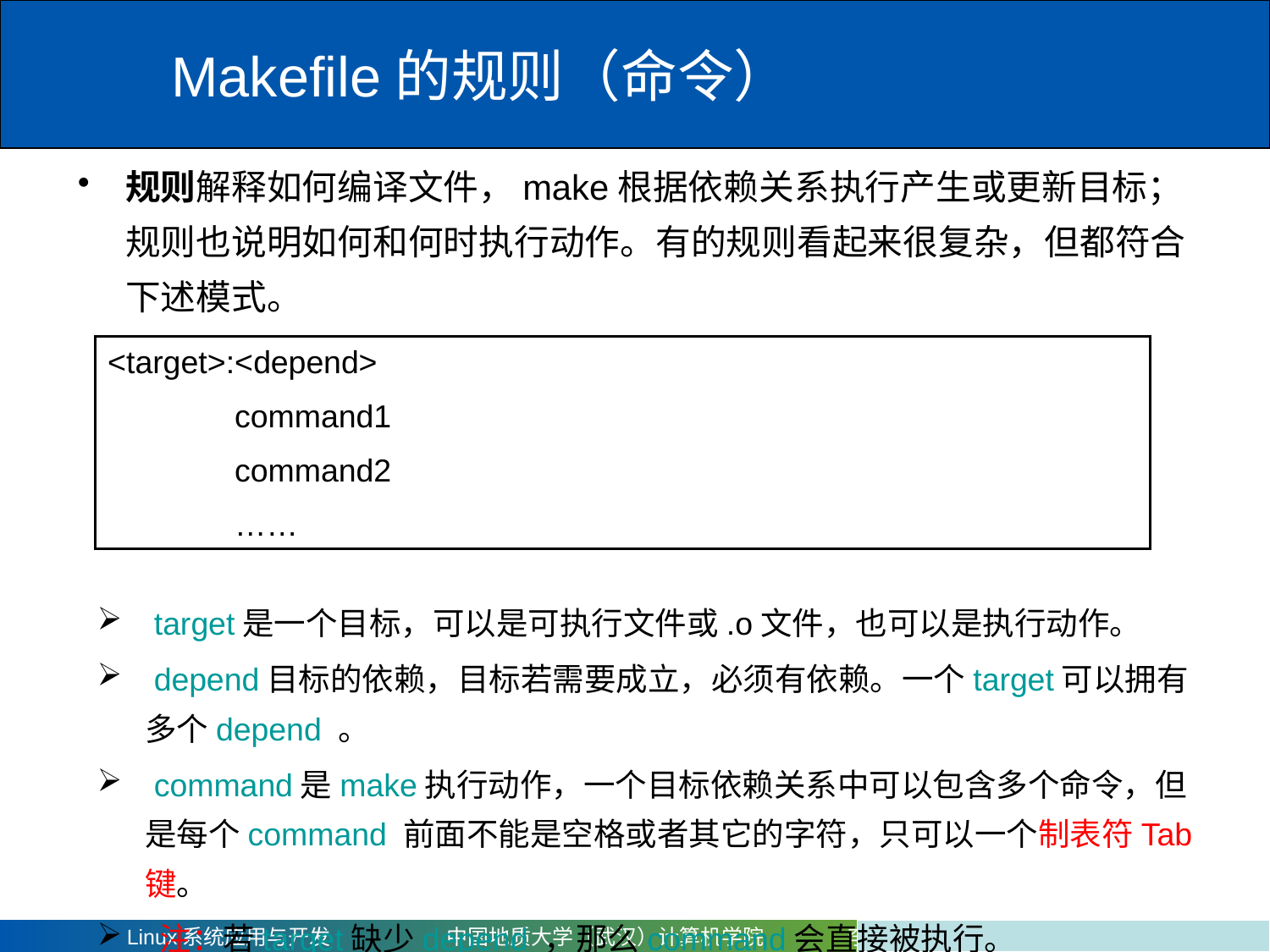

Makefile的规则（命令）
规则解释如何编译文件，make根据依赖关系执行产生或更新目标；规则也说明如何和何时执行动作。有的规则看起来很复杂，但都符合下述模式。
<target>:<depend>
	command1
	command2
	……
 target是一个目标，可以是可执行文件或.o文件，也可以是执行动作。
 depend目标的依赖，目标若需要成立，必须有依赖。一个target可以拥有多个depend 。
 command是make执行动作，一个目标依赖关系中可以包含多个命令，但是每个command 前面不能是空格或者其它的字符，只可以一个制表符Tab键。
 注：若target缺少depend ，那么command会直接被执行。